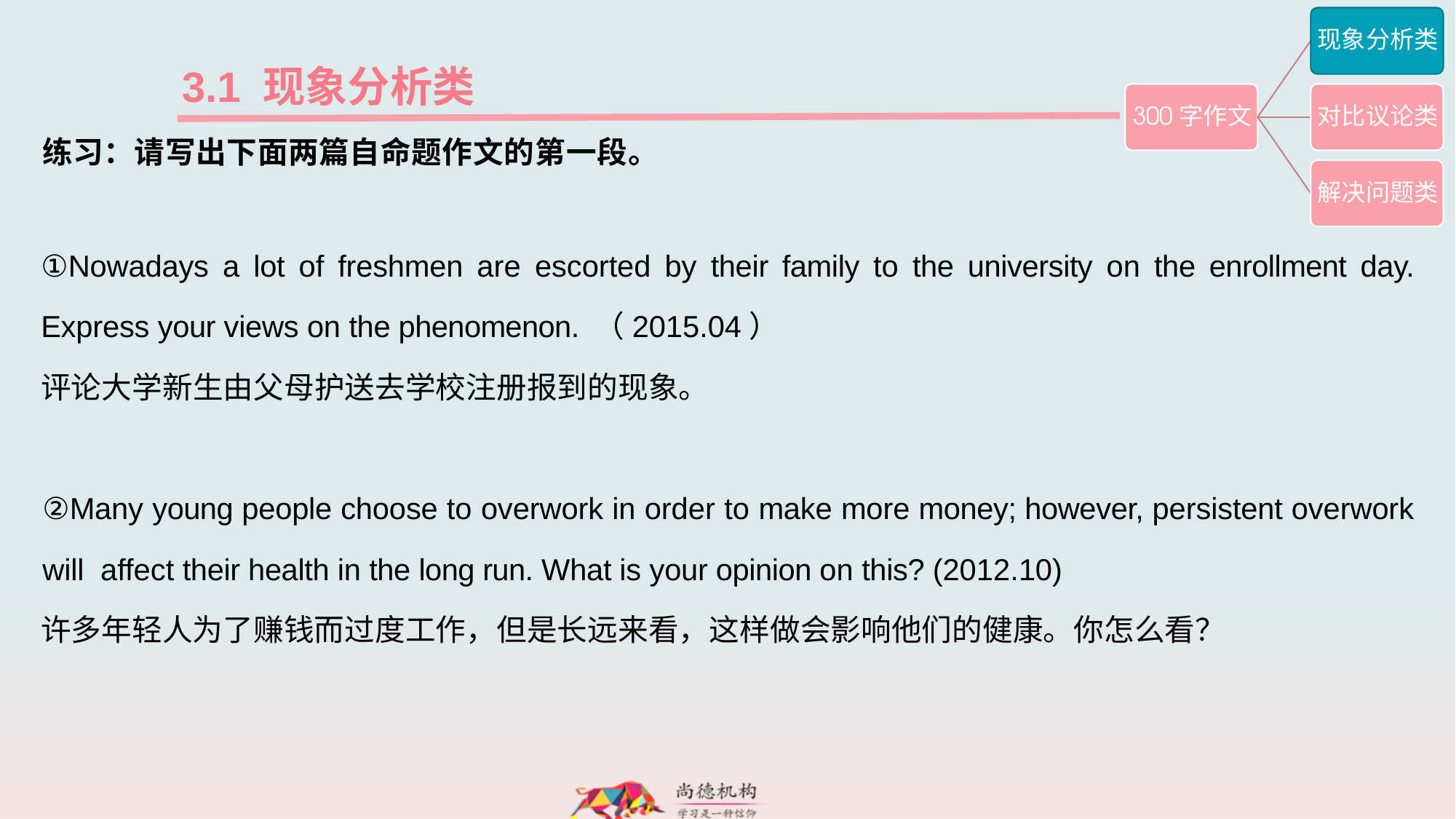

300字作文

现象分析类

对比议论类

解决问题类
3.1 现象分析类

练习：请写出下面两篇自命题作文的第一段。

①Nowadays a lot of freshmen are escorted by their family to the university on the enrollment day. Express your views on the phenomenon. （2015.04）
评论大学新生由父母护送去学校注册报到的现象。

②Many young people choose to overwork in order to make more money; however, persistent overwork will  affect their health in the long run. What is your opinion on this? (2012.10)
许多年轻人为了赚钱而过度工作，但是长远来看，这样做会影响他们的健康。你怎么看？